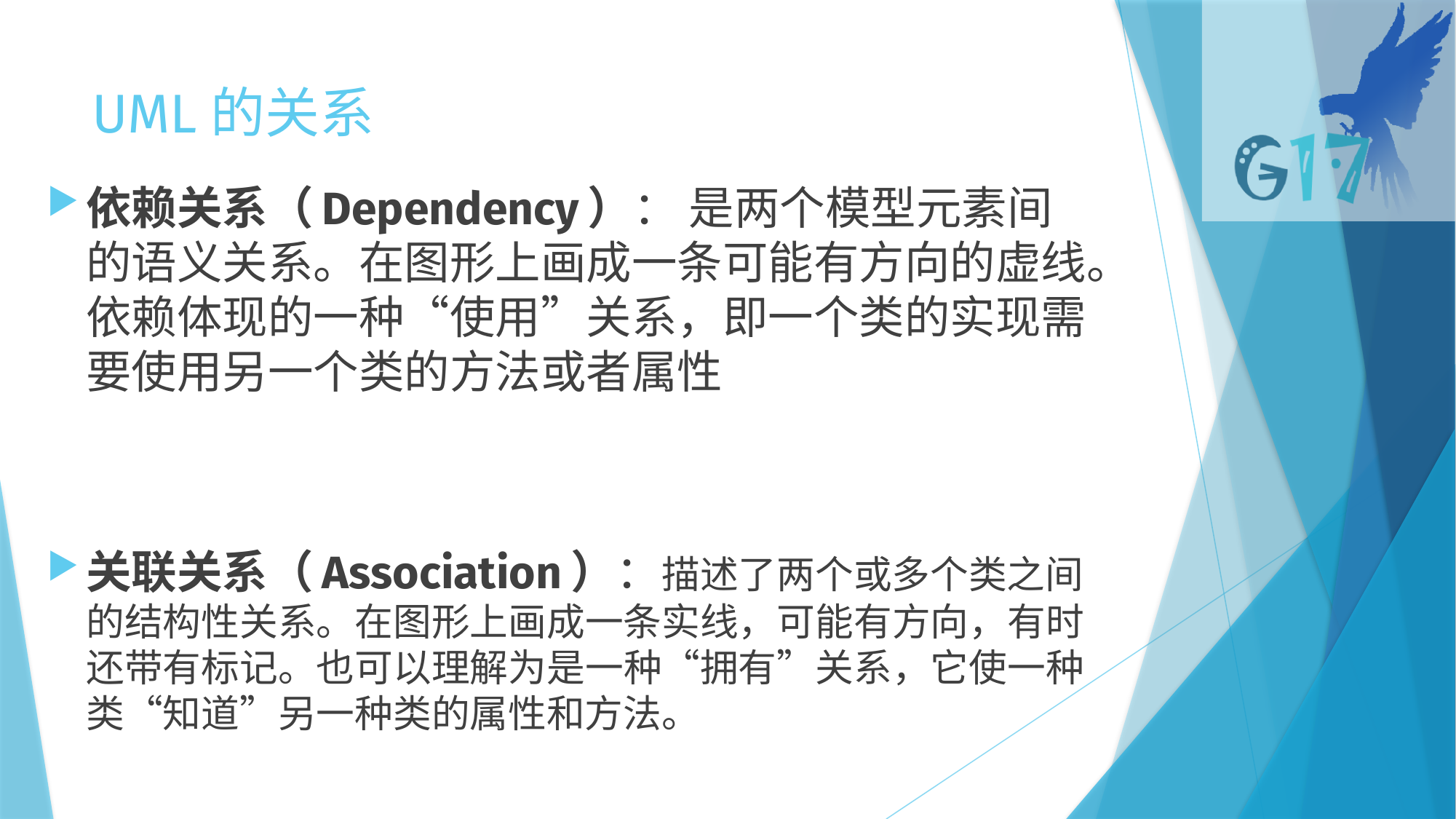

# UML的关系
依赖关系（Dependency）： 是两个模型元素间 的语义关系。在图形上画成一条可能有方向的虚线。依赖体现的一种“使用”关系，即一个类的实现需要使用另一个类的方法或者属性

关联关系（Association）：描述了两个或多个类之间的结构性关系。在图形上画成一条实线，可能有方向，有时还带有标记。也可以理解为是一种“拥有”关系，它使一种类“知道”另一种类的属性和方法。